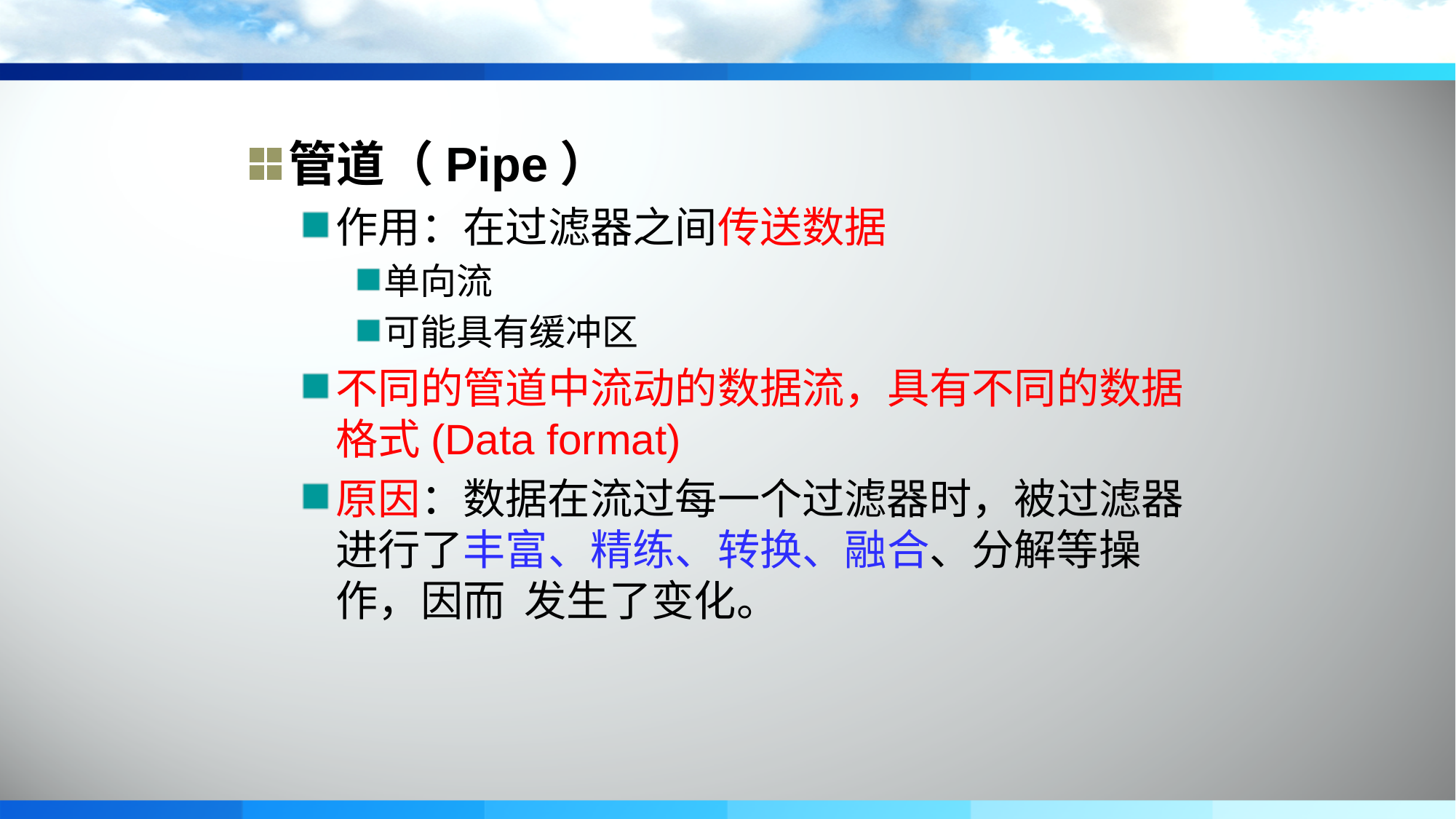

管道（Pipe）
作用：在过滤器之间传送数据
单向流
可能具有缓冲区
不同的管道中流动的数据流，具有不同的数据格式(Data format)
原因：数据在流过每一个过滤器时，被过滤器进行了丰富、精练、转换、融合、分解等操作，因而  发生了变化。